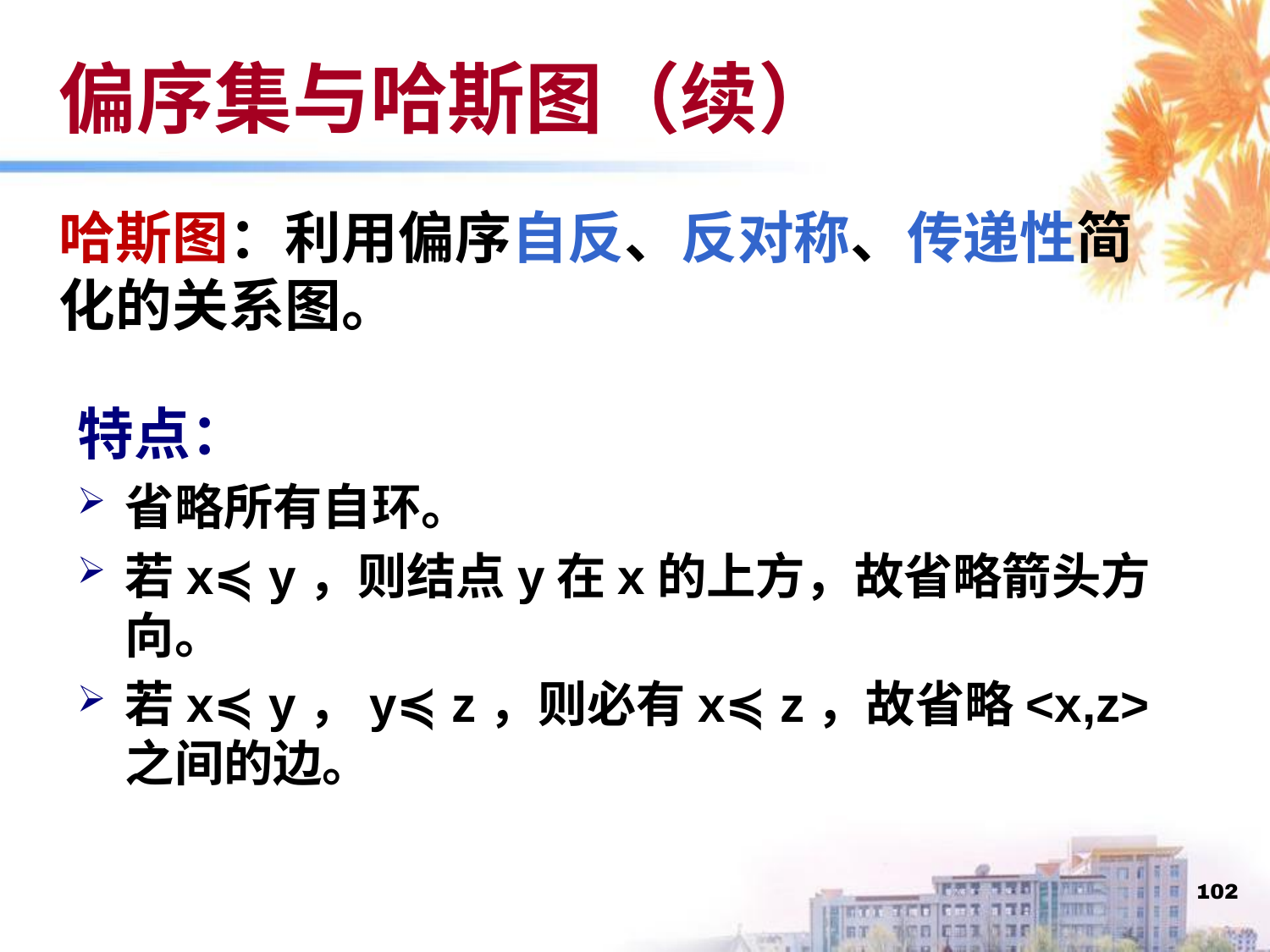

# 偏序集与哈斯图（续）
哈斯图：利用偏序自反、反对称、传递性简化的关系图。
特点：
省略所有自环。
若x≼ y，则结点y在x的上方，故省略箭头方向。
若x≼ y，y≼ z，则必有x≼ z，故省略<x,z>之间的边。

102